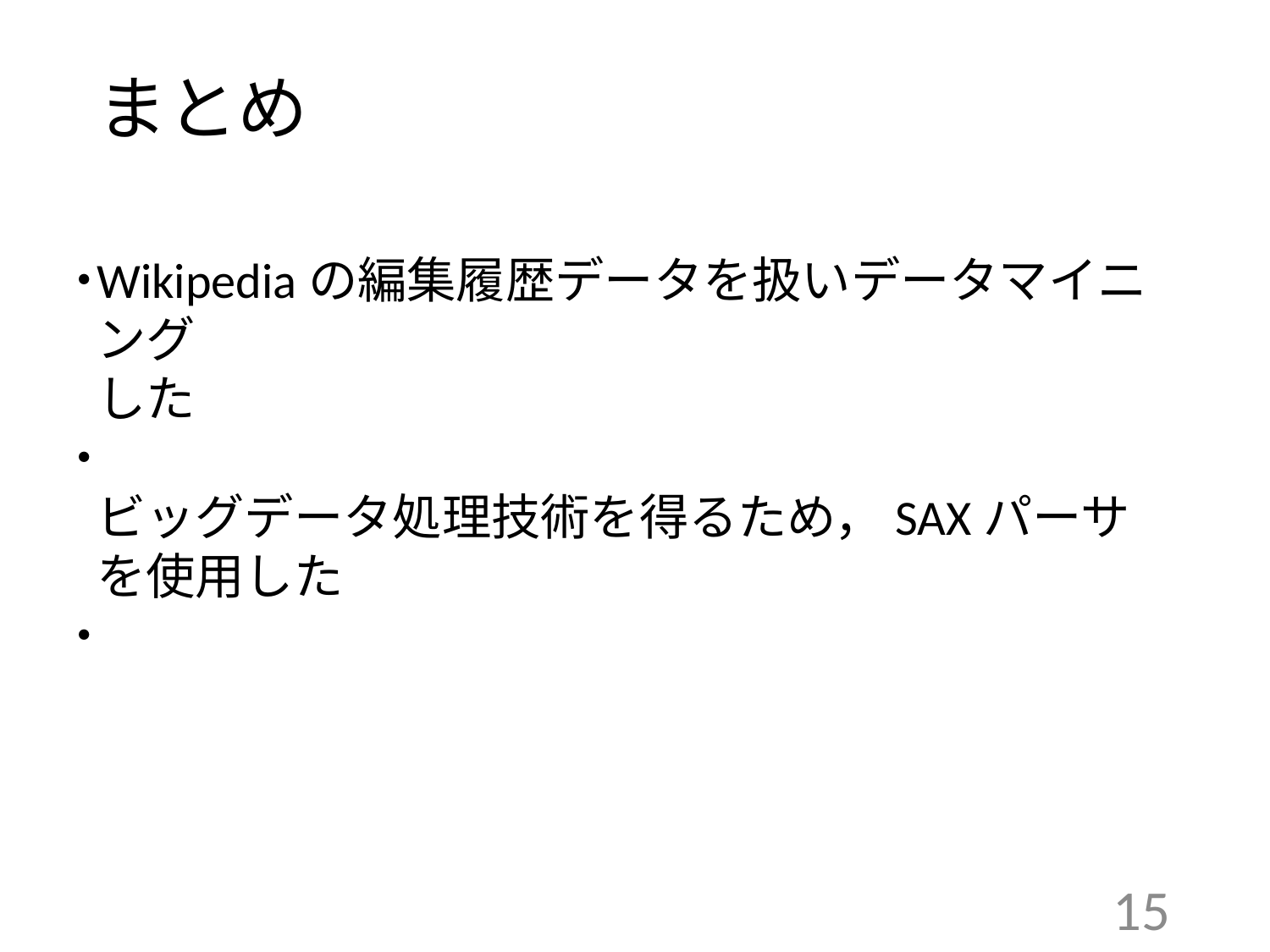

まとめ
・

・

・
Wikipediaの編集履歴データを扱いデータマイニング
した

ビッグデータ処理技術を得るため，SAXパーサを使用した

15